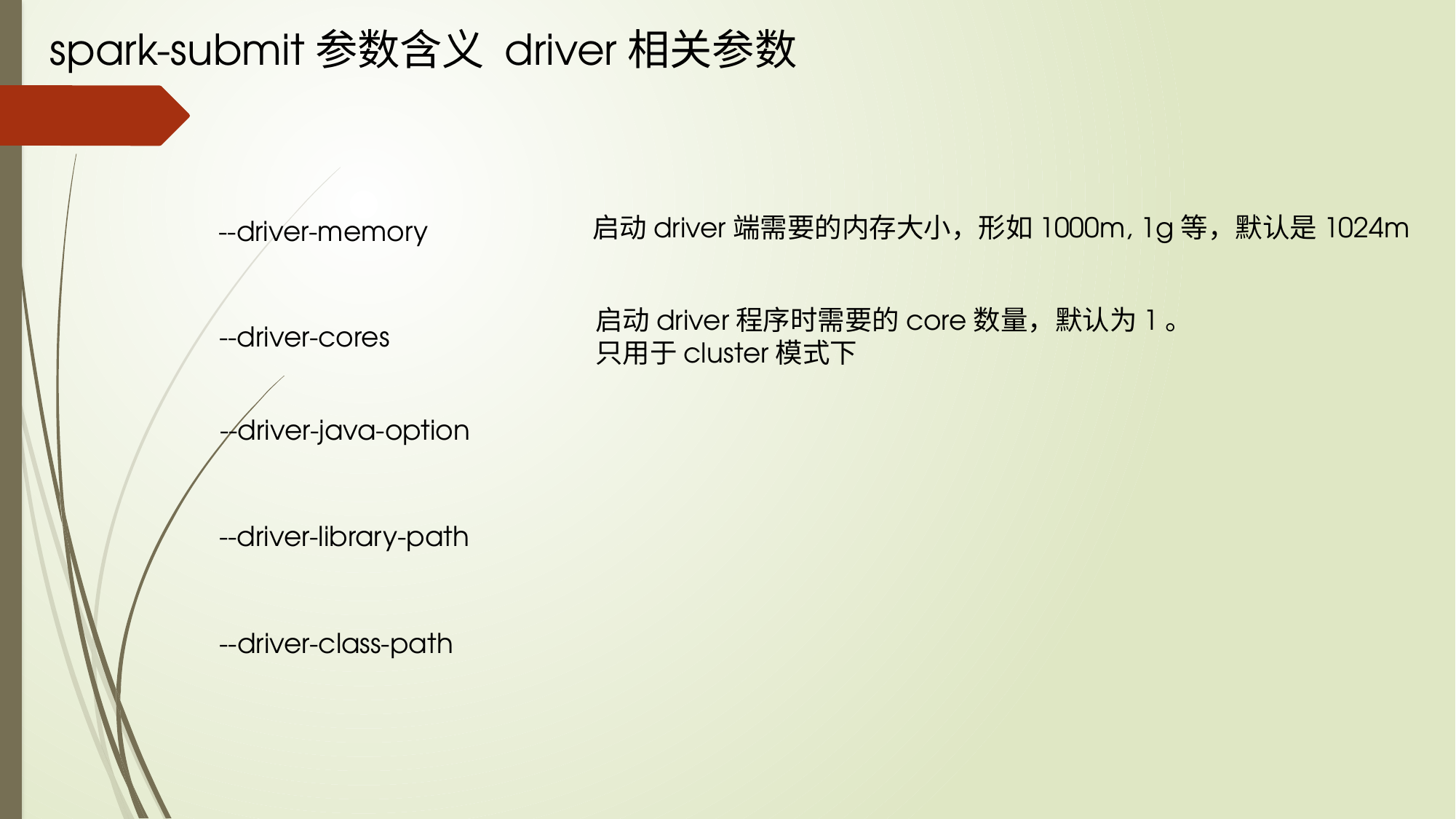

spark-submit参数含义 driver相关参数
启动driver端需要的内存大小，形如1000m, 1g等，默认是1024m
--driver-memory
启动driver程序时需要的core数量，默认为1。
只用于cluster模式下
--driver-cores
--driver-java-option
--driver-library-path
--driver-class-path